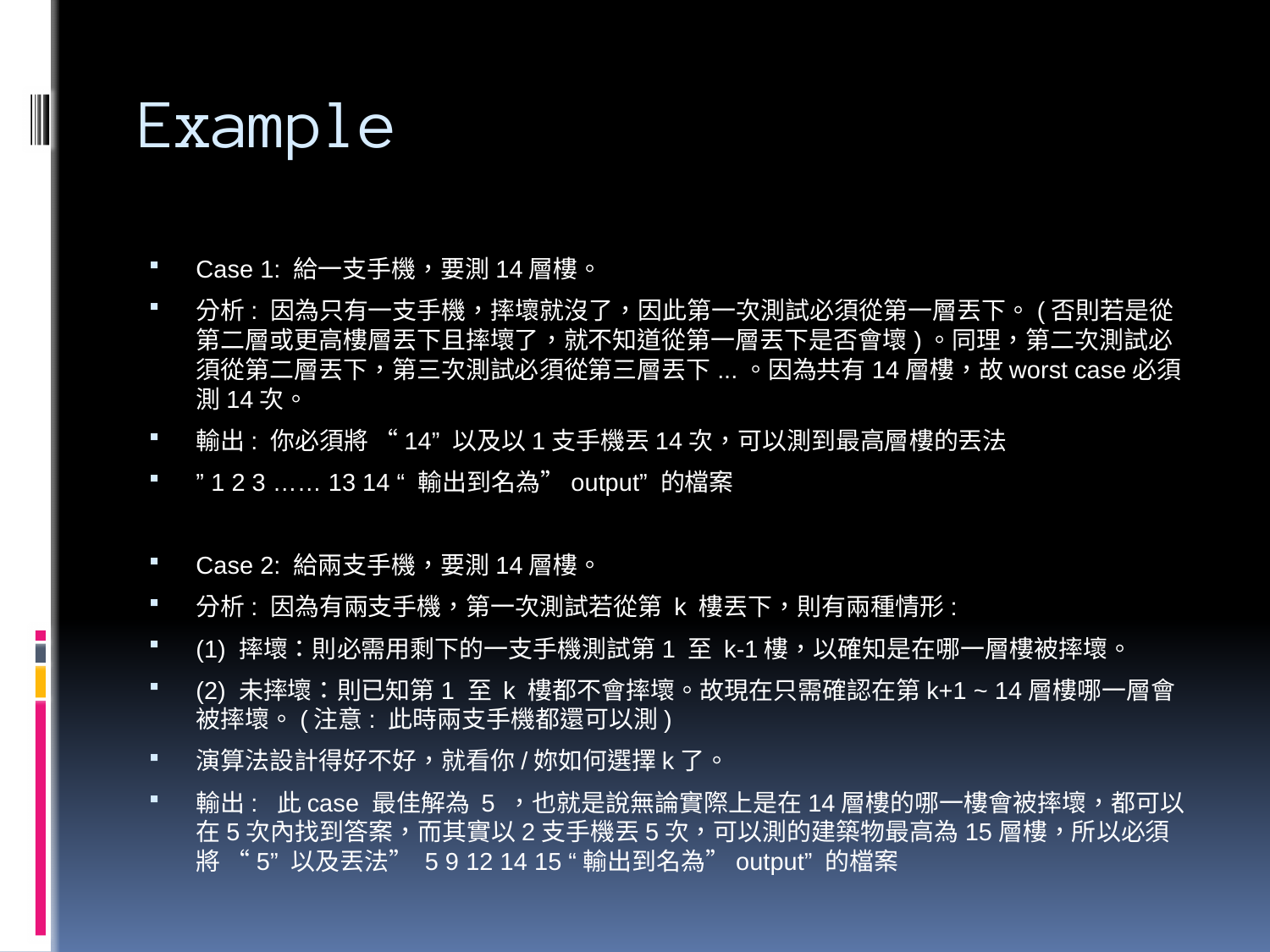

# Example
Case 1: 給一支手機，要測14層樓。
分析: 因為只有一支手機，摔壞就沒了，因此第一次測試必須從第一層丟下。(否則若是從第二層或更高樓層丟下且摔壞了，就不知道從第一層丟下是否會壞)。同理，第二次測試必須從第二層丟下，第三次測試必須從第三層丟下...。因為共有14層樓，故worst case必須測14次。
輸出: 你必須將 “14” 以及以1支手機丟14次，可以測到最高層樓的丟法
” 1 2 3 …… 13 14 “ 輸出到名為”output” 的檔案

Case 2: 給兩支手機，要測14層樓。
分析: 因為有兩支手機，第一次測試若從第 k 樓丟下，則有兩種情形:
(1) 摔壞：則必需用剩下的一支手機測試第1 至 k-1樓，以確知是在哪一層樓被摔壞。
(2) 未摔壞：則已知第1 至 k 樓都不會摔壞。故現在只需確認在第k+1 ~ 14層樓哪一層會被摔壞。(注意: 此時兩支手機都還可以測)
演算法設計得好不好，就看你/妳如何選擇k了。
輸出:  此case 最佳解為 5 ，也就是說無論實際上是在14層樓的哪一樓會被摔壞，都可以在5次內找到答案，而其實以2支手機丟5次，可以測的建築物最高為15層樓，所以必須將 “5” 以及丟法” 5 9 12 14 15 “輸出到名為”output” 的檔案